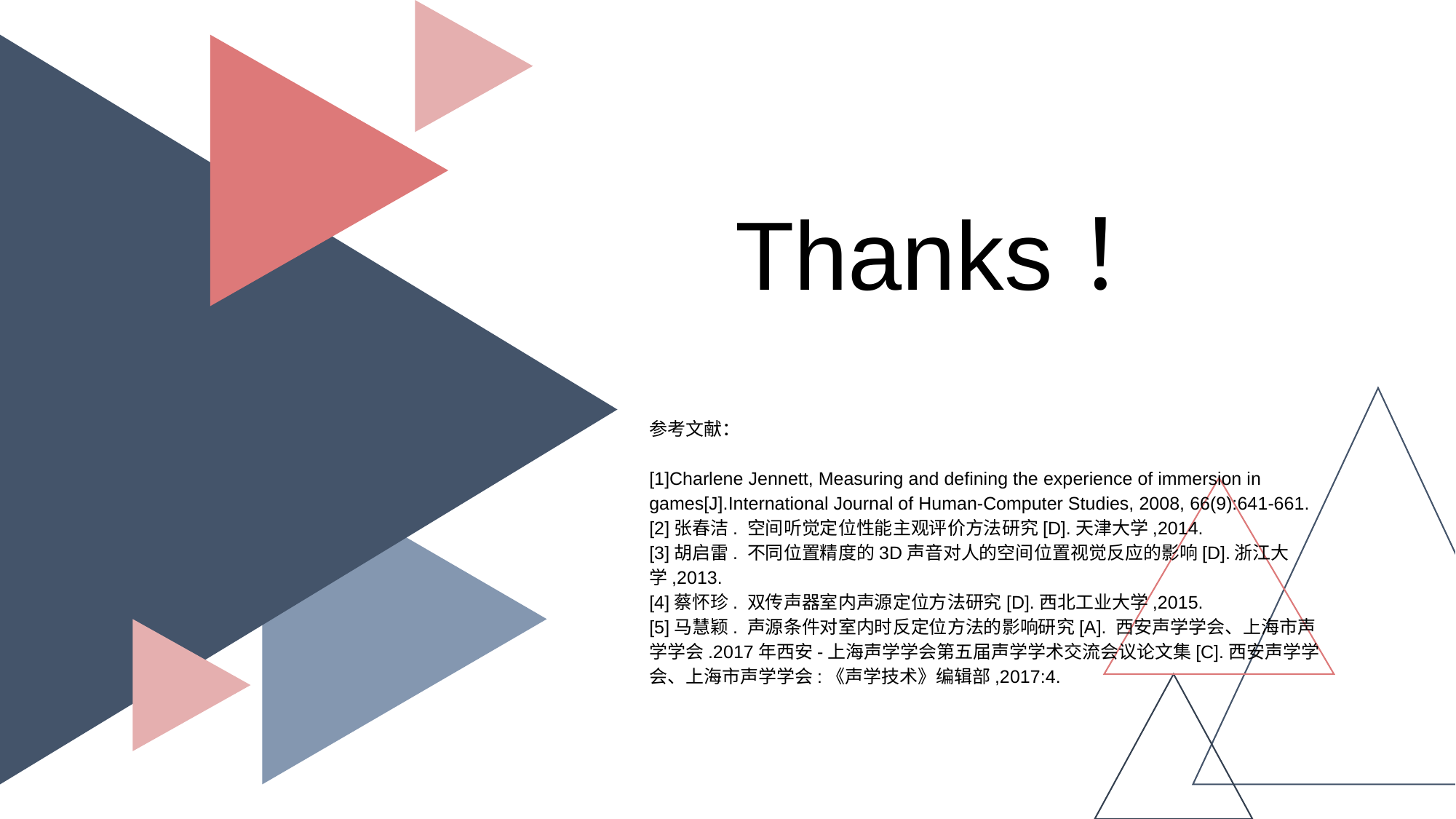

Thanks！
参考文献：

[1]Charlene Jennett, Measuring and defining the experience of immersion in games[J].International Journal of Human-Computer Studies, 2008, 66(9):641-661.
[2]张春洁. 空间听觉定位性能主观评价方法研究[D].天津大学,2014.
[3]胡启雷. 不同位置精度的3D声音对人的空间位置视觉反应的影响[D].浙江大学,2013.
[4]蔡怀珍. 双传声器室内声源定位方法研究[D].西北工业大学,2015.
[5]马慧颖. 声源条件对室内时反定位方法的影响研究[A]. 西安声学学会、上海市声学学会.2017年西安-上海声学学会第五届声学学术交流会议论文集[C].西安声学学会、上海市声学学会:《声学技术》编辑部,2017:4.